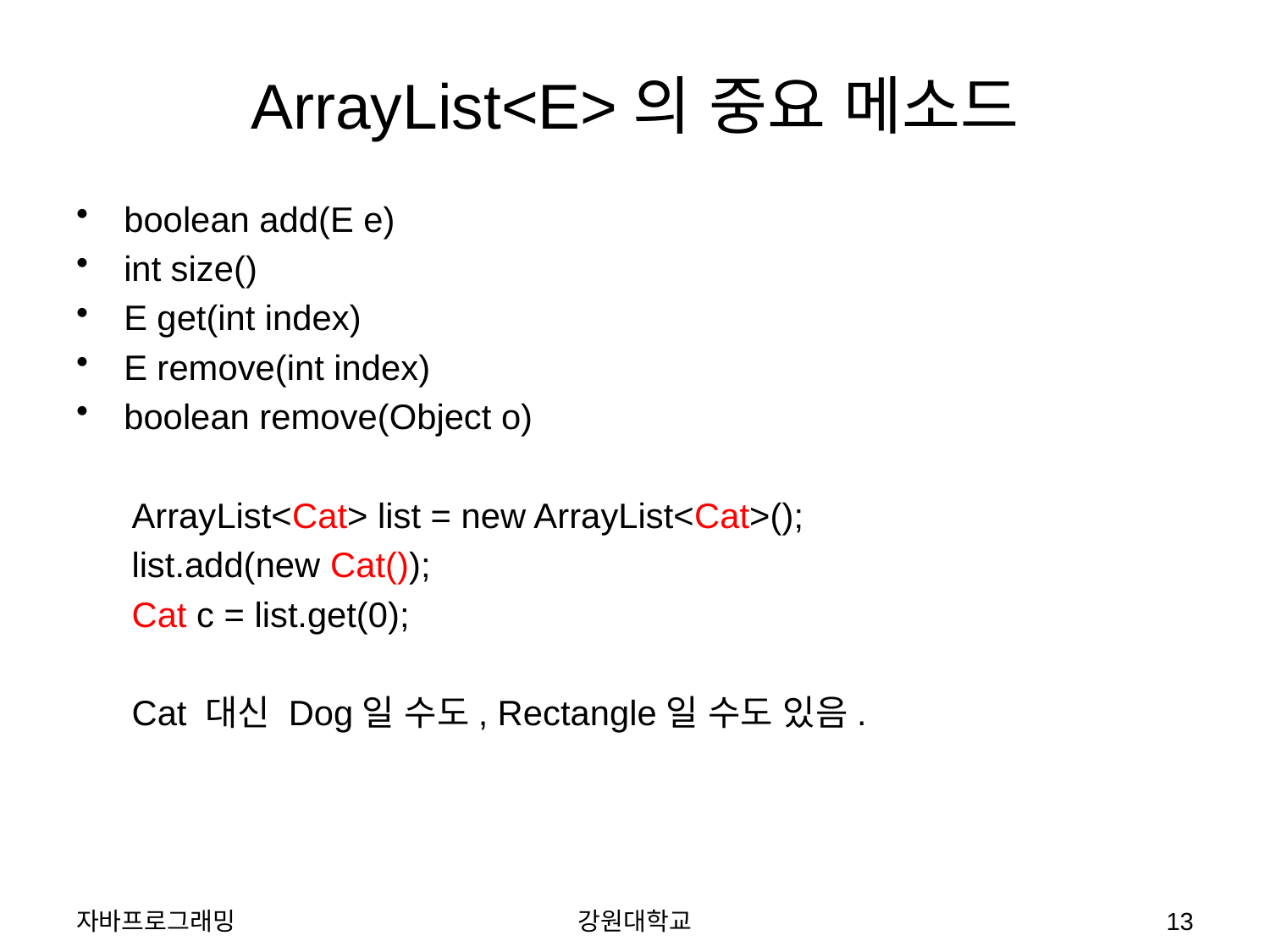

# ArrayList<E>의 중요 메소드
boolean add(E e)
int size()
E get(int index)
E remove(int index)
boolean remove(Object o)

ArrayList<Cat> list = new ArrayList<Cat>();
list.add(new Cat());
Cat c = list.get(0);

Cat 대신 Dog일 수도, Rectangle일 수도 있음.
자바프로그래밍
강원대학교
13